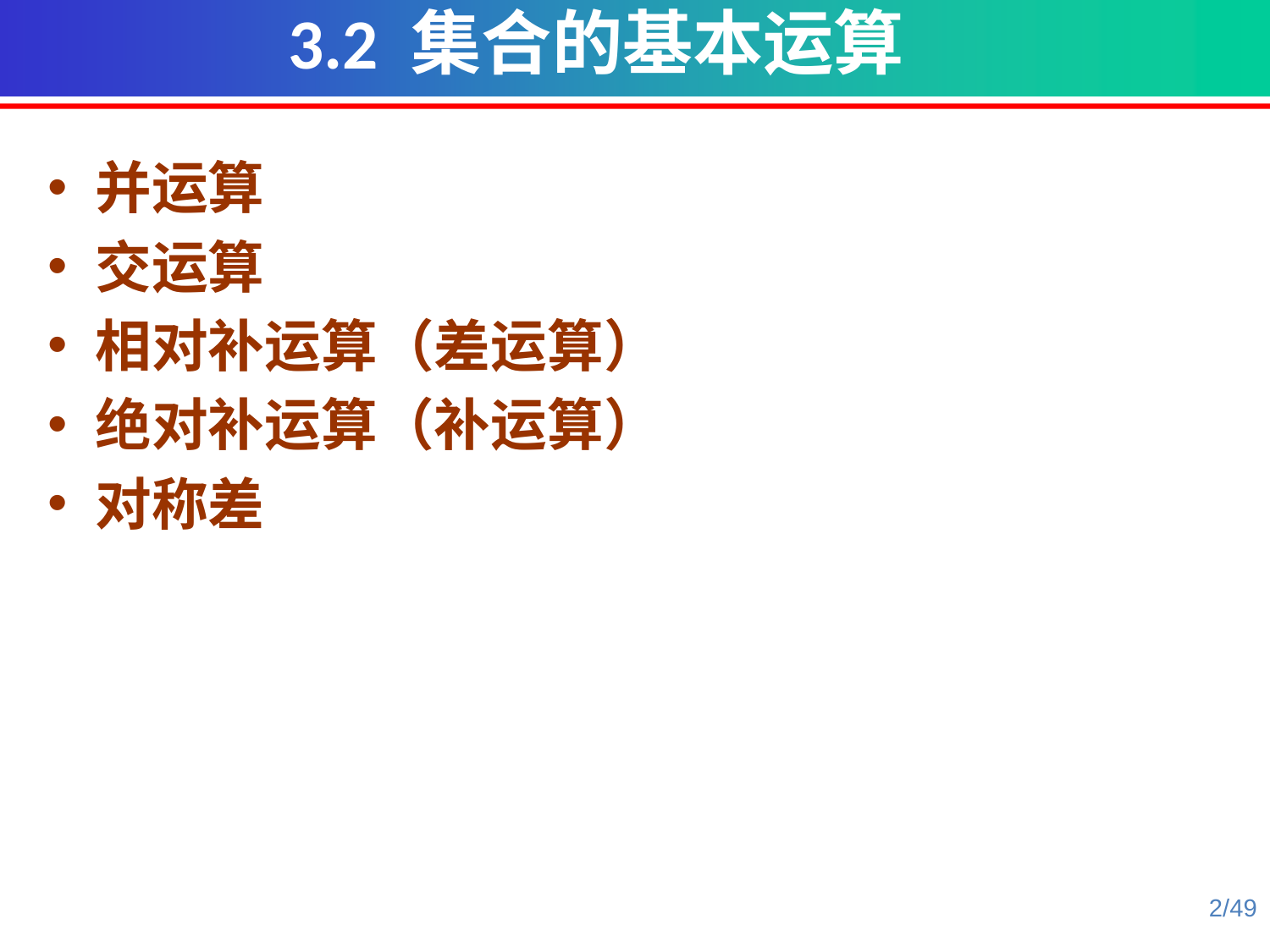

3.2 集合的基本运算
并运算
交运算
相对补运算（差运算）
绝对补运算（补运算）
对称差
2/49